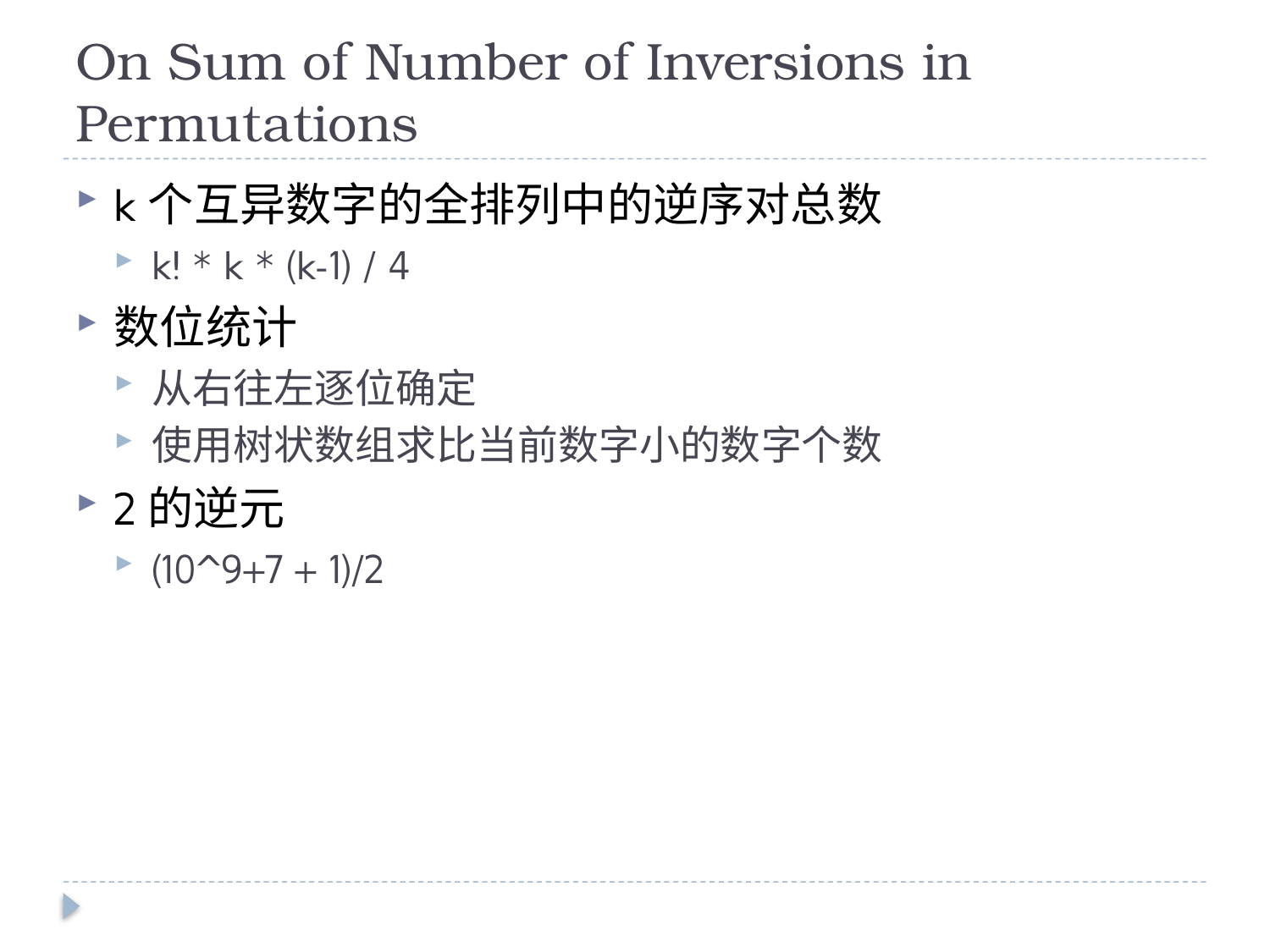

# On Sum of Number of Inversions in Permutations
k个互异数字的全排列中的逆序对总数
k! * k * (k-1) / 4
数位统计
从右往左逐位确定
使用树状数组求比当前数字小的数字个数
2的逆元
(10^9+7 + 1)/2